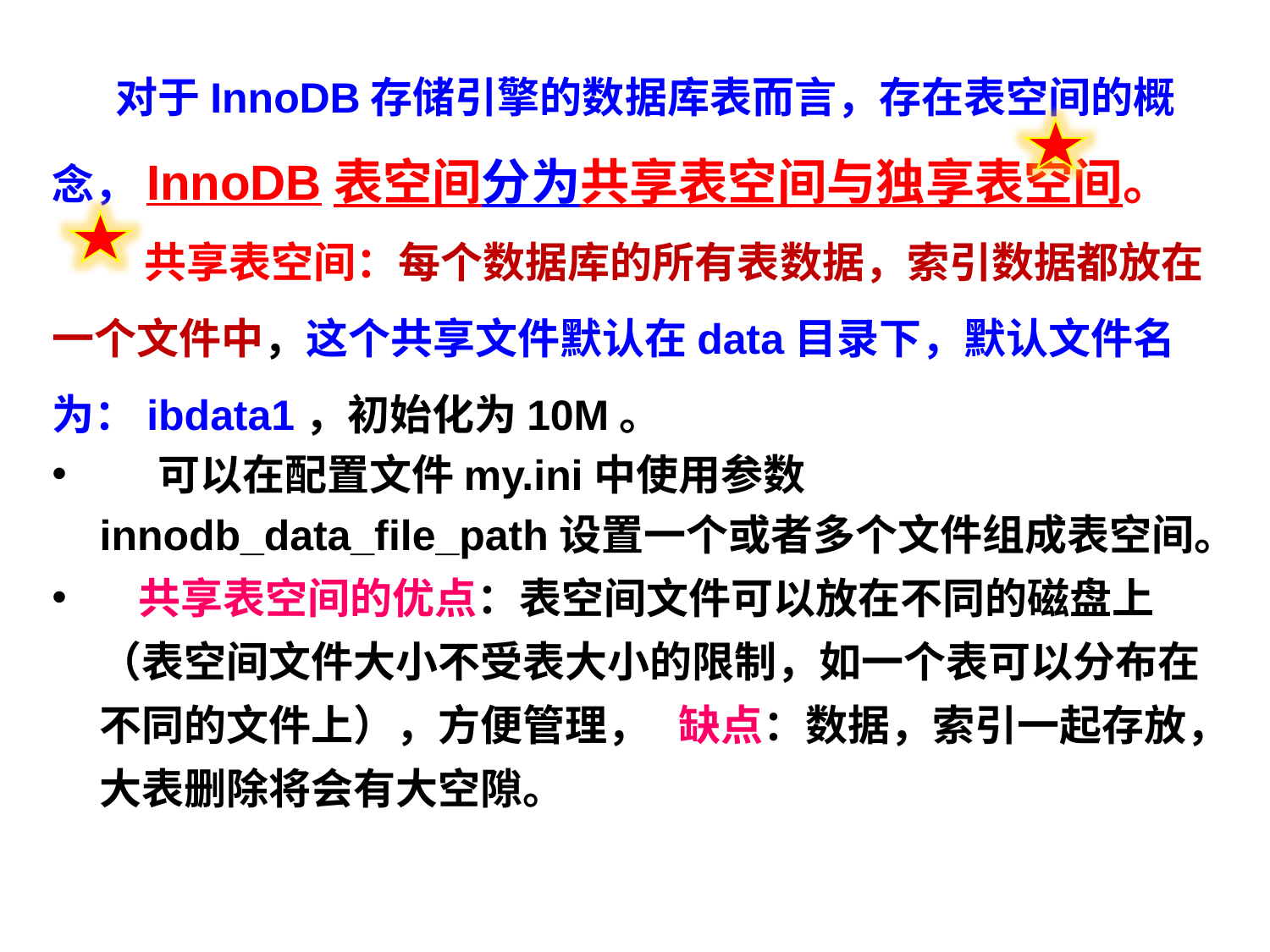

对于InnoDB存储引擎的数据库表而言，存在表空间的概念，InnoDB表空间分为共享表空间与独享表空间。
  共享表空间：每个数据库的所有表数据，索引数据都放在一个文件中，这个共享文件默认在data目录下，默认文件名为：ibdata1，初始化为10M。
     可以在配置文件my.ini中使用参数innodb_data_file_path设置一个或者多个文件组成表空间。
   共享表空间的优点：表空间文件可以放在不同的磁盘上（表空间文件大小不受表大小的限制，如一个表可以分布在不同的文件上），方便管理，   缺点：数据，索引一起存放，大表删除将会有大空隙。